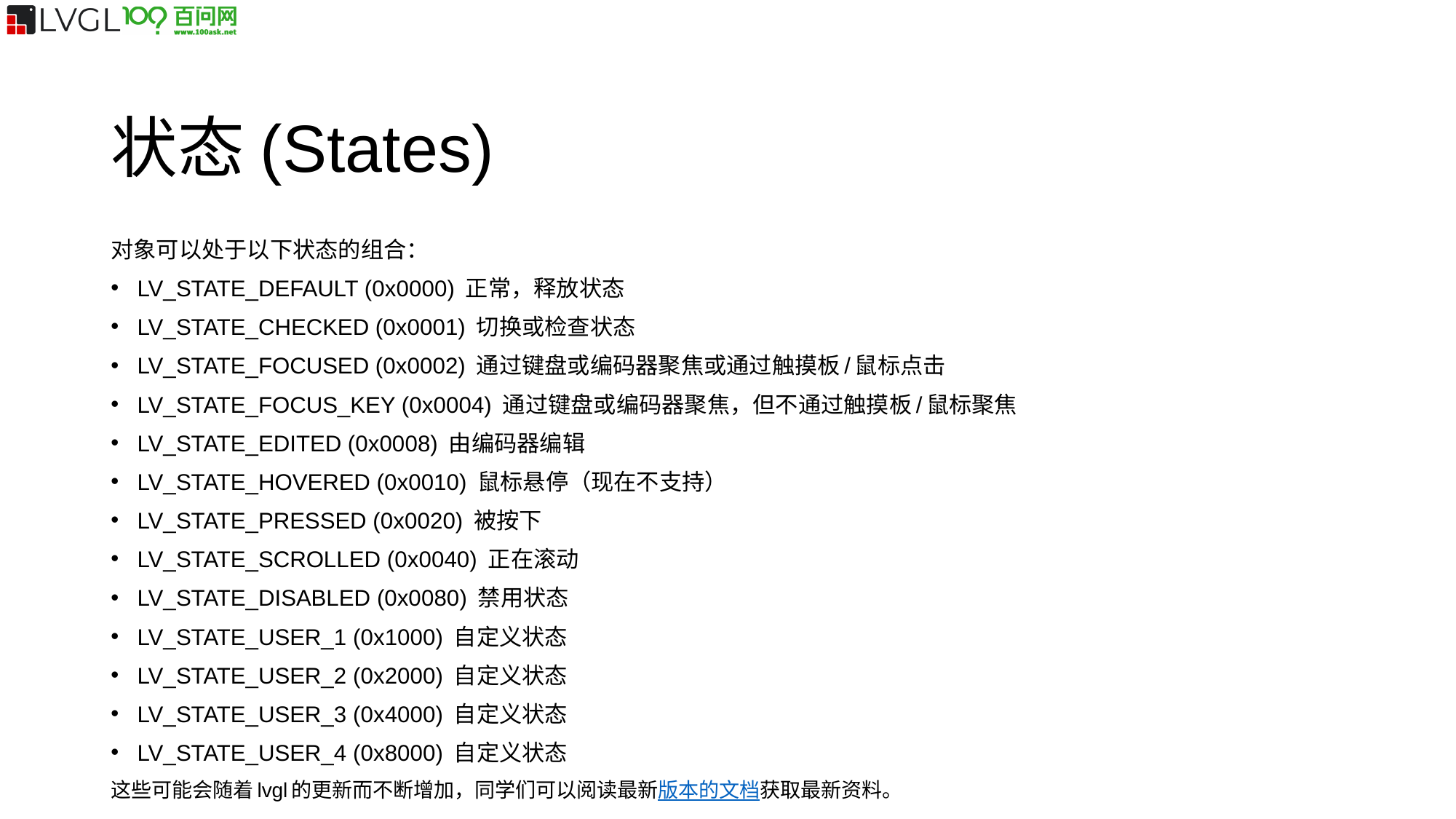

状态(States)
对象可以处于以下状态的组合：
LV_STATE_DEFAULT (0x0000) 正常，释放状态
LV_STATE_CHECKED (0x0001) 切换或检查状态
LV_STATE_FOCUSED (0x0002) 通过键盘或编码器聚焦或通过触摸板/鼠标点击
LV_STATE_FOCUS_KEY (0x0004) 通过键盘或编码器聚焦，但不通过触摸板/鼠标聚焦
LV_STATE_EDITED (0x0008) 由编码器编辑
LV_STATE_HOVERED (0x0010) 鼠标悬停（现在不支持）
LV_STATE_PRESSED (0x0020) 被按下
LV_STATE_SCROLLED (0x0040) 正在滚动
LV_STATE_DISABLED (0x0080) 禁用状态
LV_STATE_USER_1 (0x1000) 自定义状态
LV_STATE_USER_2 (0x2000) 自定义状态
LV_STATE_USER_3 (0x4000) 自定义状态
LV_STATE_USER_4 (0x8000) 自定义状态
这些可能会随着lvgl的更新而不断增加，同学们可以阅读最新版本的文档获取最新资料。